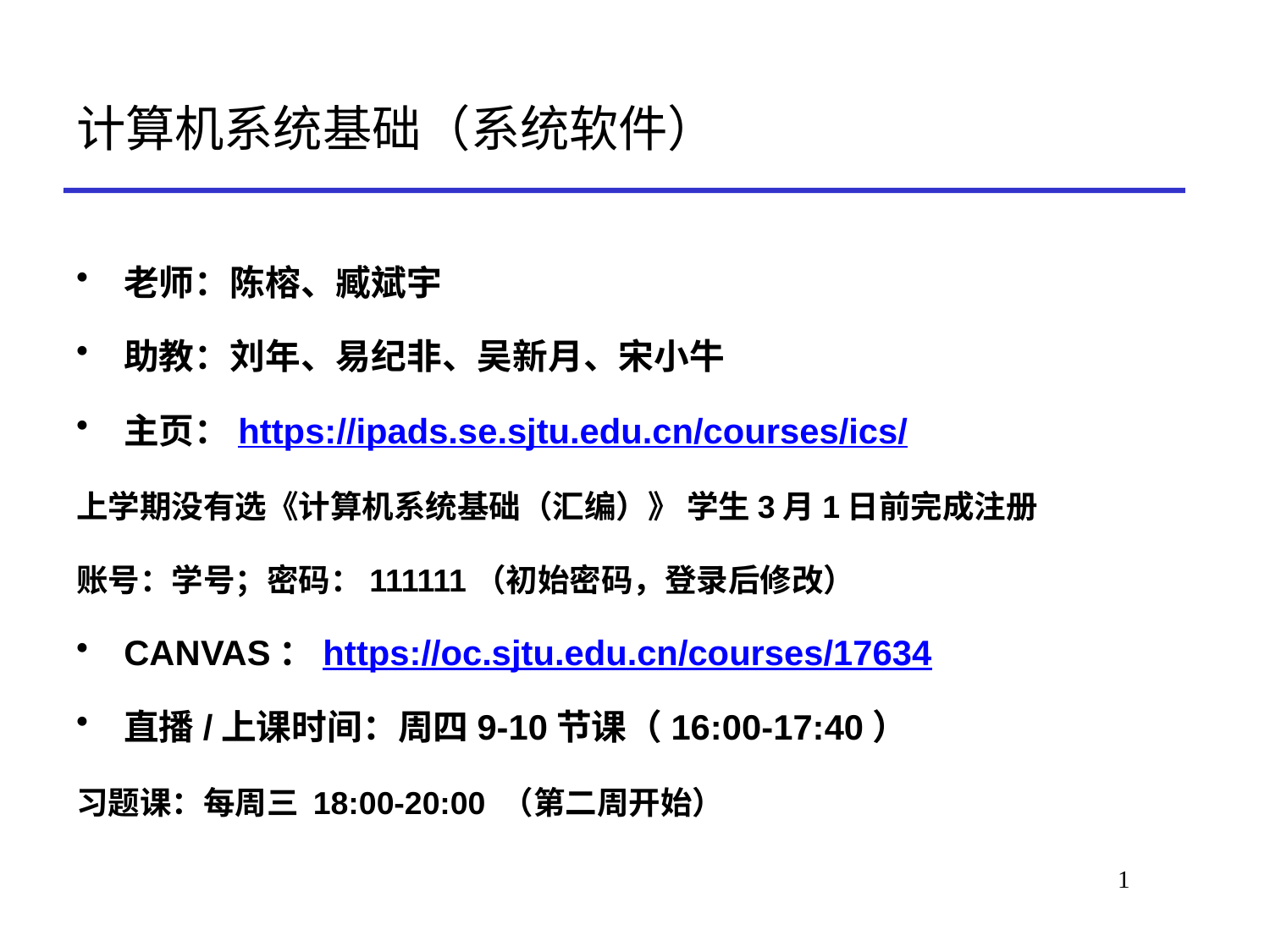

# 计算机系统基础（系统软件）
老师：陈榕、臧斌宇
助教：刘年、易纪非、吴新月、宋小牛
主页：https://ipads.se.sjtu.edu.cn/courses/ics/
上学期没有选《计算机系统基础（汇编）》 学生3月1日前完成注册
账号：学号；密码：111111（初始密码，登录后修改）
CANVAS：https://oc.sjtu.edu.cn/courses/17634
直播/上课时间：周四9-10节课（16:00-17:40）
习题课：每周三 18:00-20:00 （第二周开始）

1